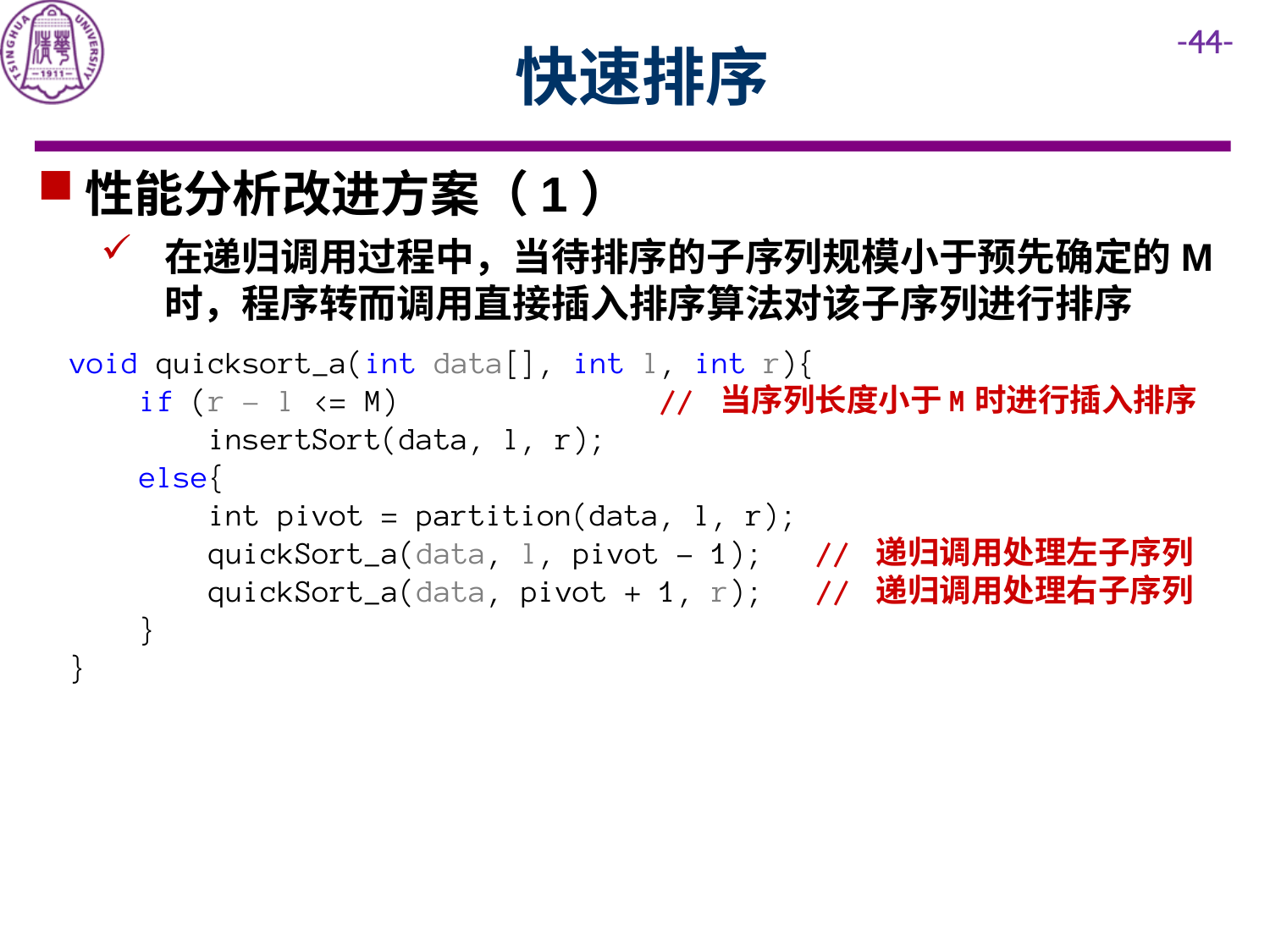

# 快速排序
性能分析改进方案（1）
在递归调用过程中，当待排序的子序列规模小于预先确定的M时，程序转而调用直接插入排序算法对该子序列进行排序

void quicksort_a(int data[], int l, int r){
    if (r – l <= M)               // 当序列长度小于M时进行插入排序
        insertSort(data, l, r);
    else{
        int pivot = partition(data, l, r);
        quickSort_a(data, l, pivot - 1);   // 递归调用处理左子序列
        quickSort_a(data, pivot + 1, r);   // 递归调用处理右子序列
    }
}